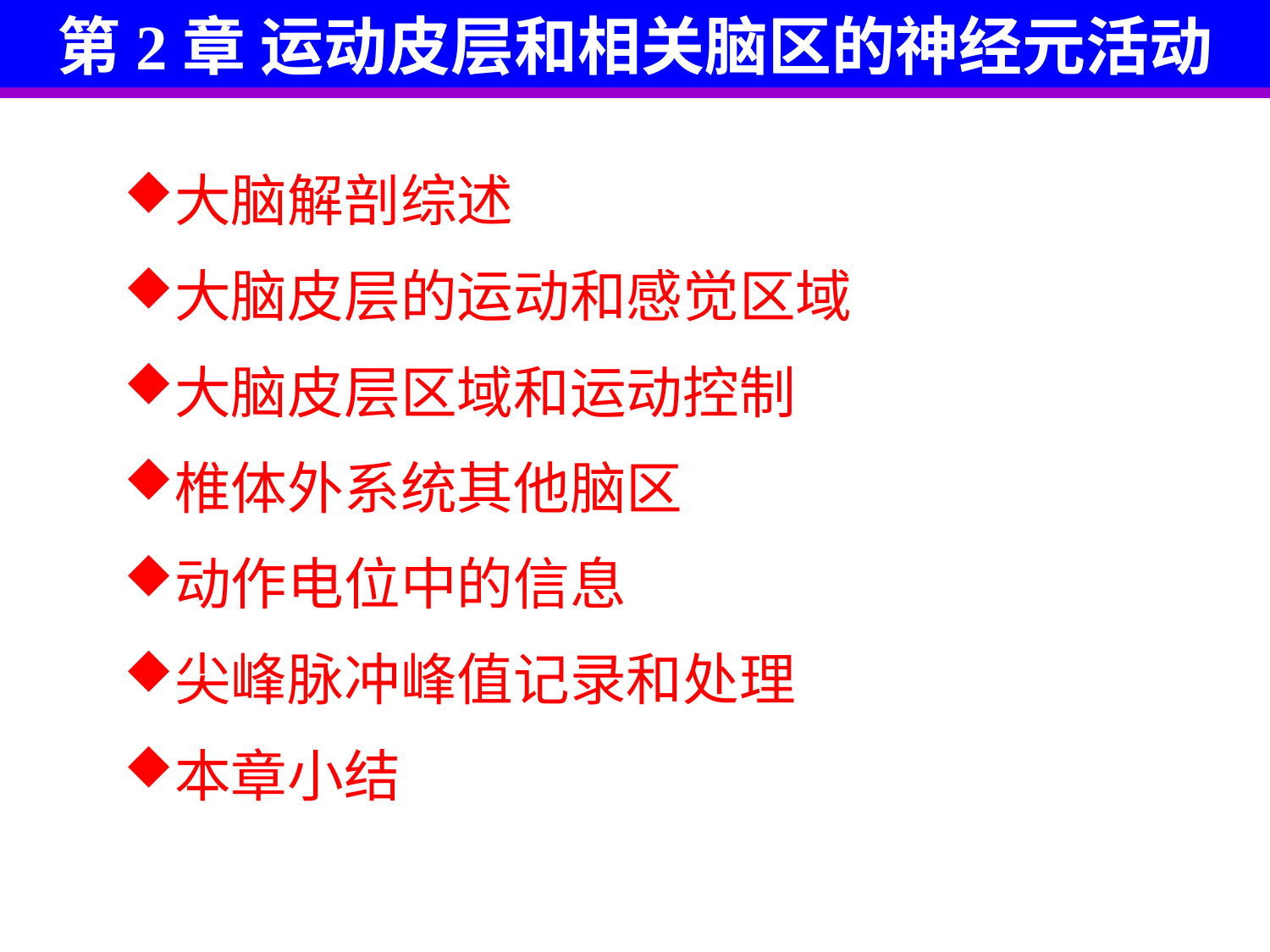

第2章 运动皮层和相关脑区的神经元活动

大脑解剖综述
大脑皮层的运动和感觉区域
大脑皮层区域和运动控制
椎体外系统其他脑区
动作电位中的信息
尖峰脉冲峰值记录和处理
本章小结